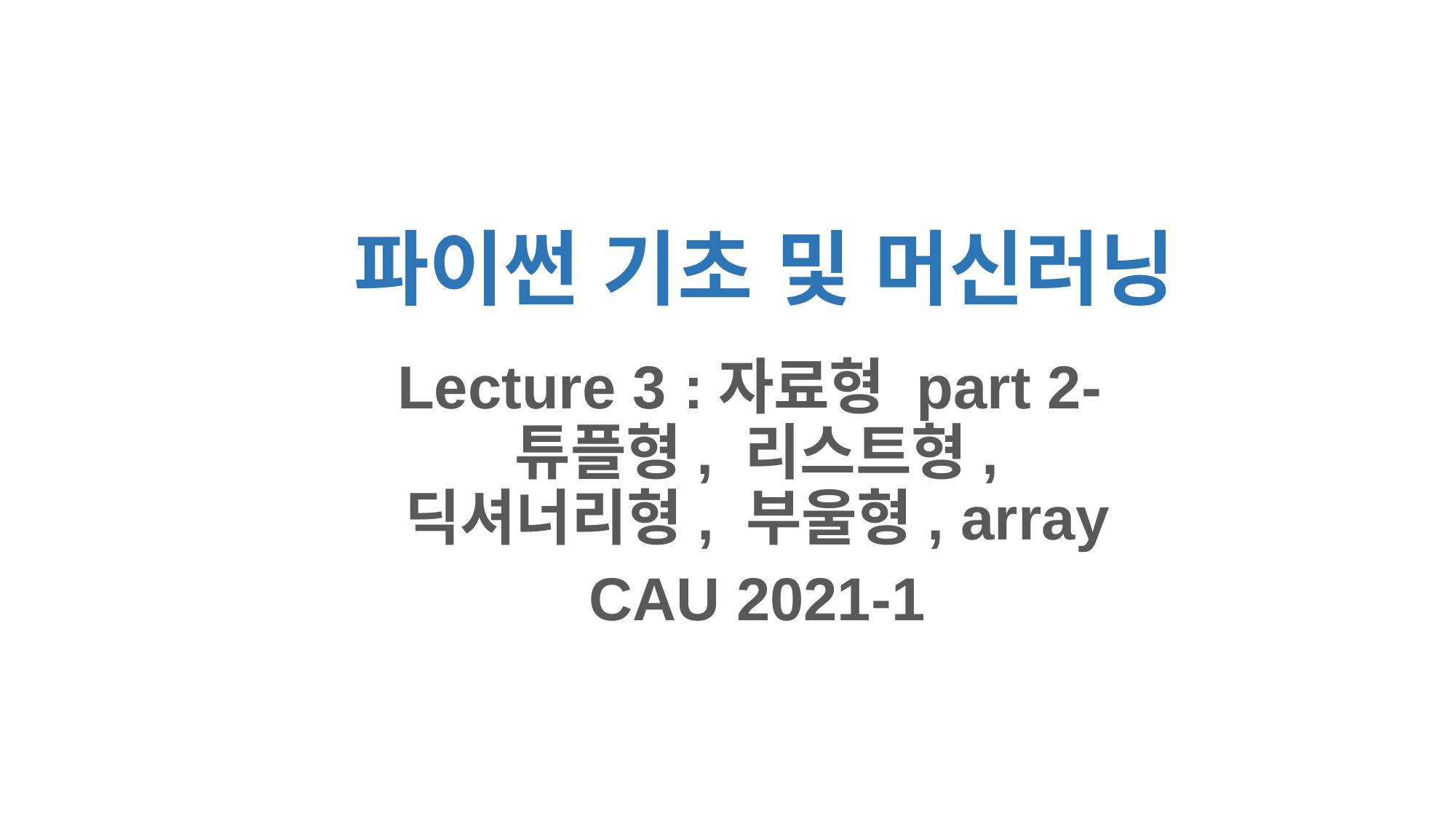

# 파이썬 기초 및 머신러닝
Lecture 3 :자료형 part 2-튜플형, 리스트형, 딕셔너리형, 부울형, array
CAU 2021-1